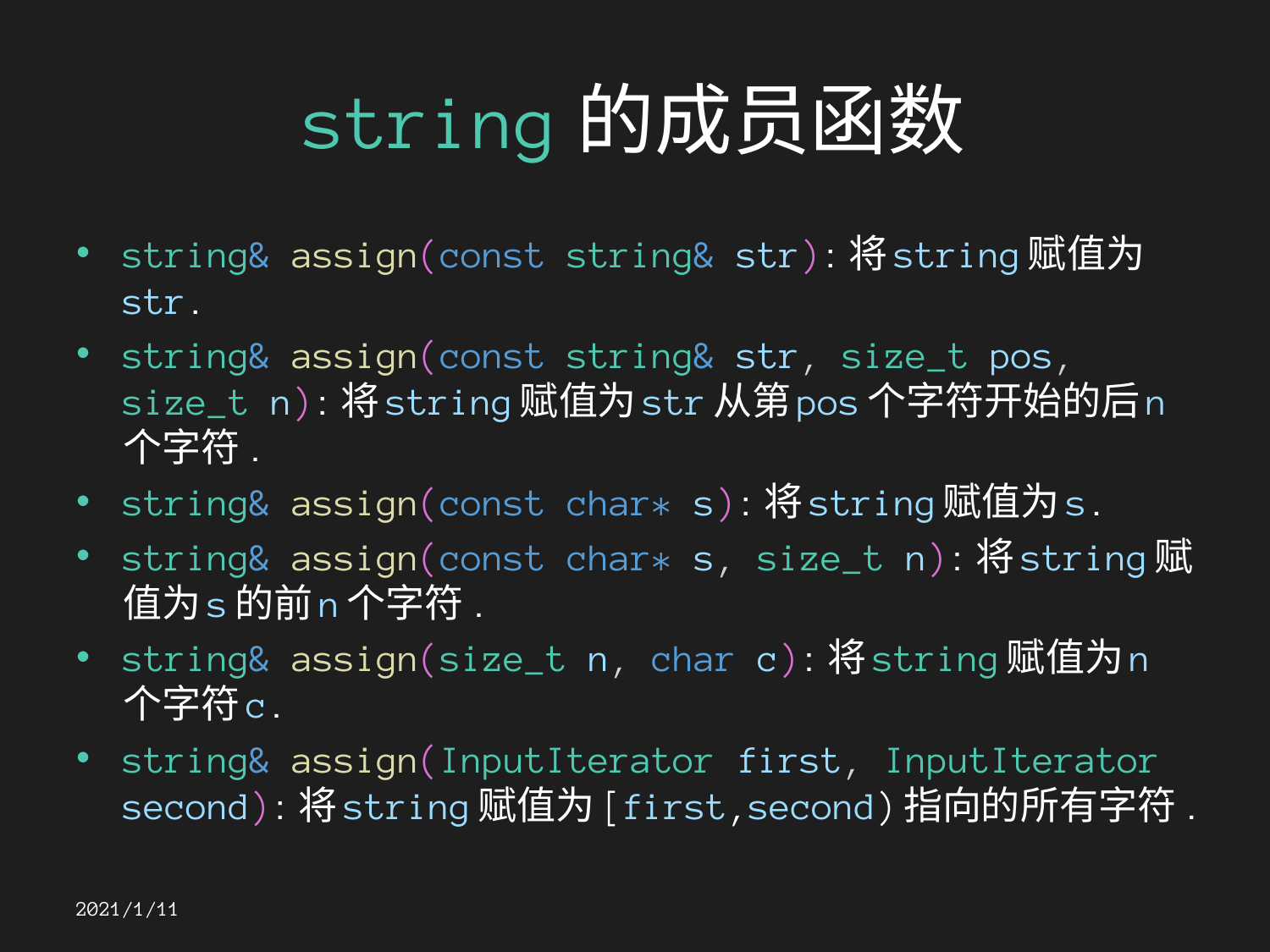

# string的成员函数
string& assign(const string& str):将string赋值为str.
string& assign(const string& str, size_t pos, size_t n):将string赋值为str从第pos个字符开始的后n个字符.
string& assign(const char* s):将string赋值为s.
string& assign(const char* s, size_t n):将string赋值为s的前n个字符.
string& assign(size_t n, char c):将string赋值为n个字符c.
string& assign(InputIterator first, InputIterator second):将string赋值为[first,second)指向的所有字符.
2021/1/11